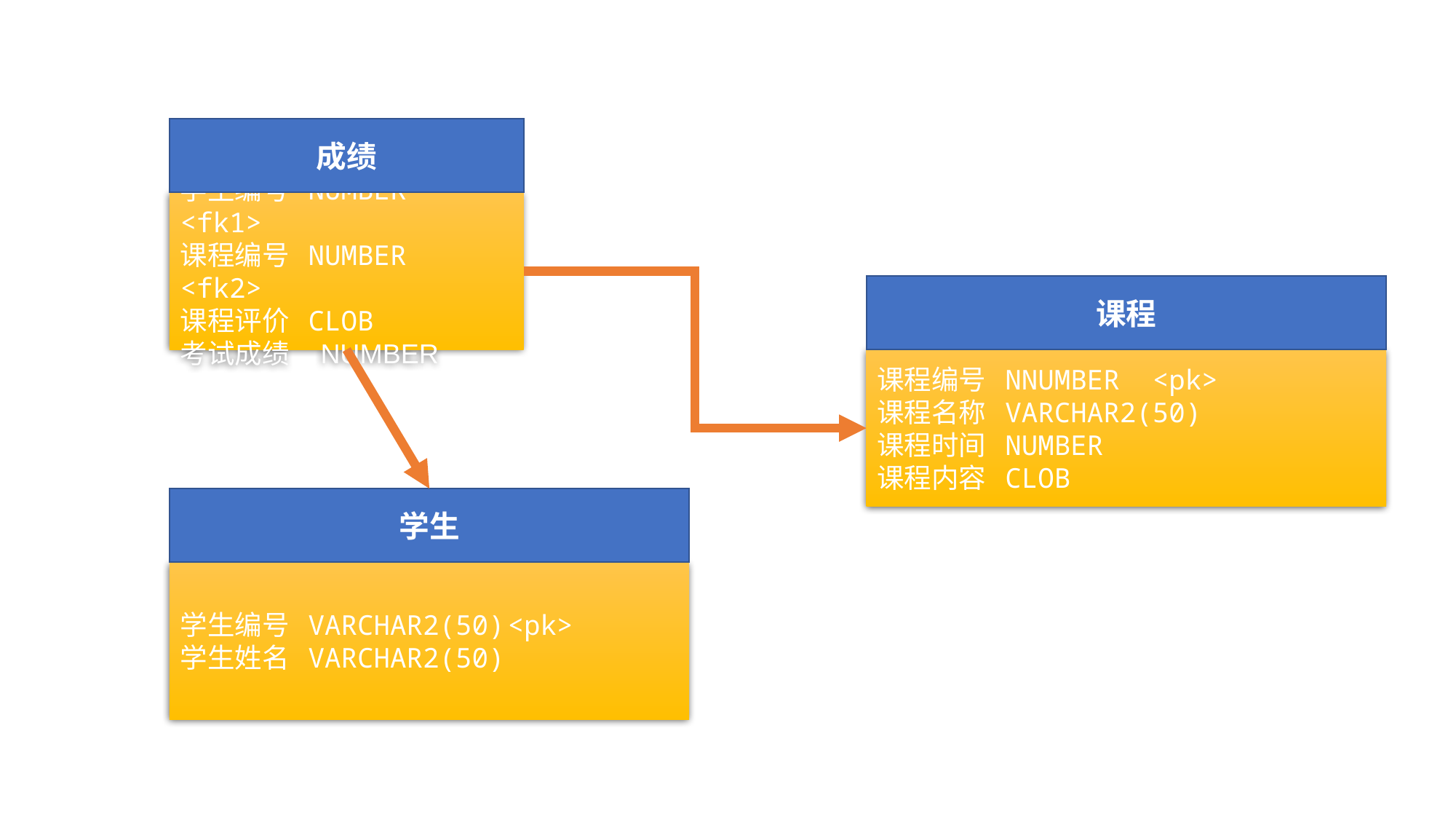

成绩
学生编号  NUMBER  <fk1>
课程编号  NUMBER  <fk2>
课程评价  CLOB
考试成绩    NUMBER
课程
课程编号  NNUMBER  <pk>
课程名称  VARCHAR2(50)
课程时间  NUMBER
课程内容  CLOB
学生
学生编号  VARCHAR2(50)	<pk>
学生姓名  VARCHAR2(50)